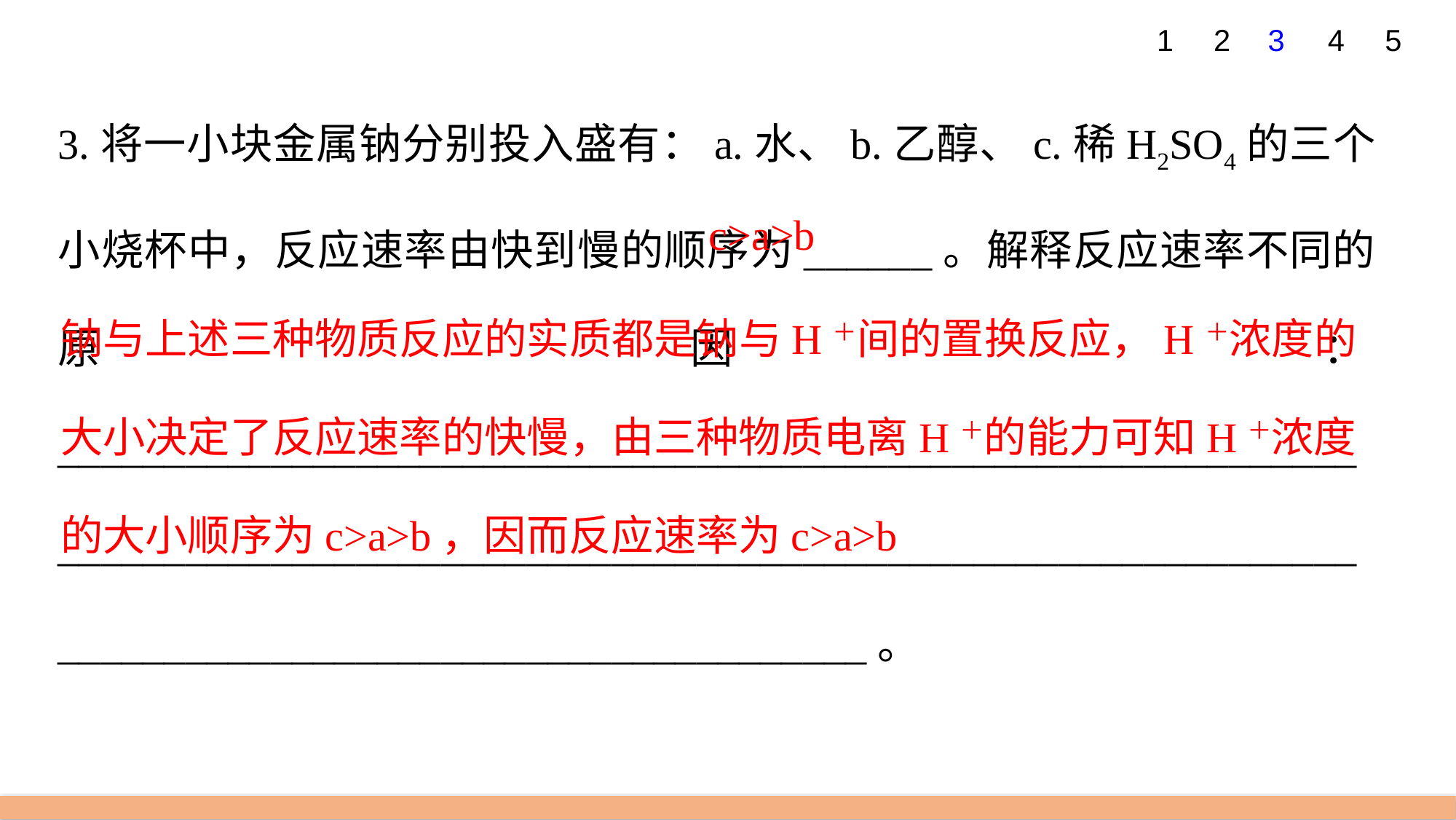

1
2
3
4
5
3.将一小块金属钠分别投入盛有：a.水、b.乙醇、c.稀H2SO4的三个小烧杯中，反应速率由快到慢的顺序为______。解释反应速率不同的原因：__________________________________________________________________________________________________________________________
______________________________________。
c>a>b
钠与上述三种物质反应的实质都是钠与H＋间的置换反应，H＋浓度的大小决定了反应速率的快慢，由三种物质电离H＋的能力可知H＋浓度的大小顺序为c>a>b，因而反应速率为c>a>b